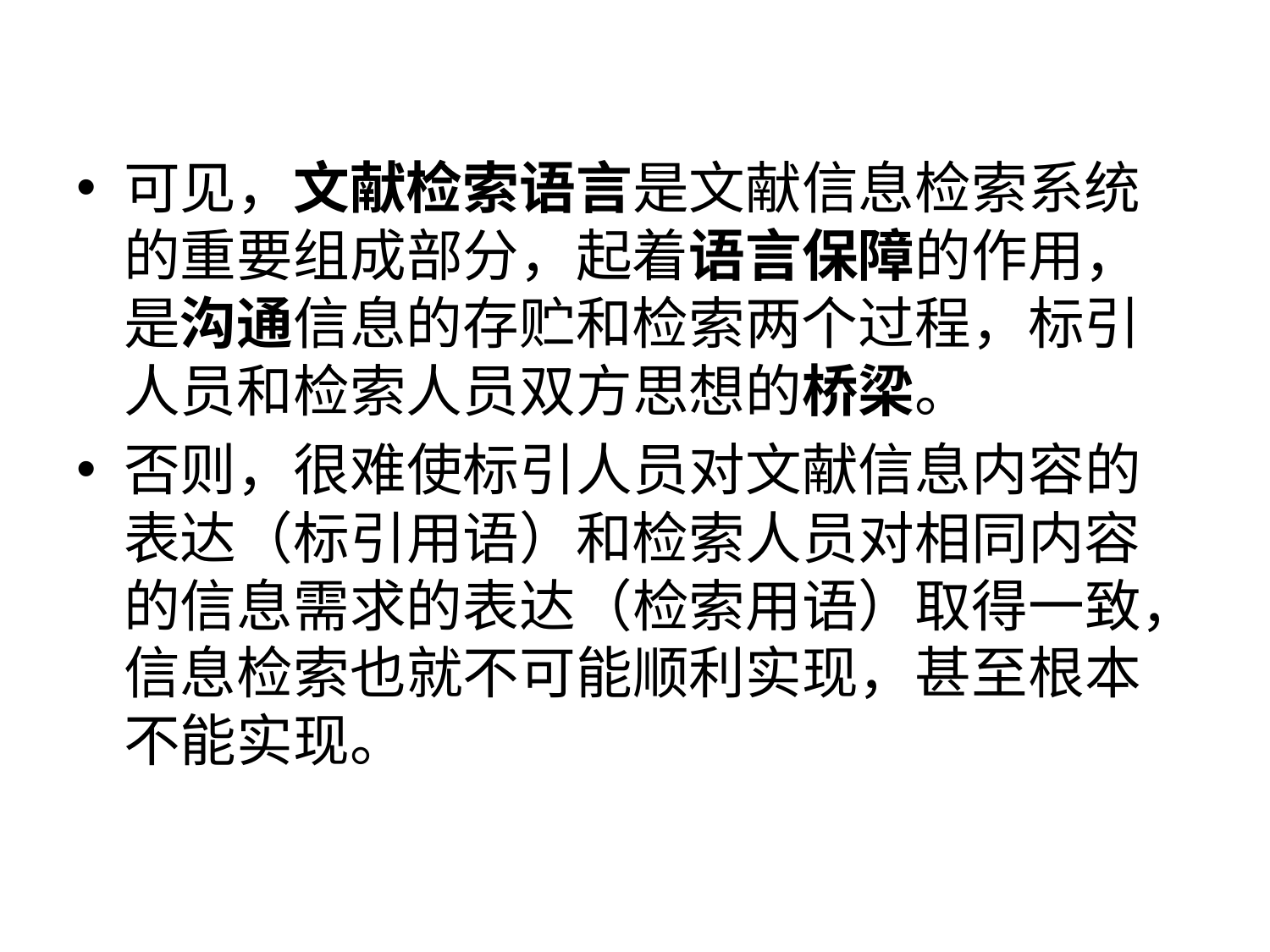

可见，文献检索语言是文献信息检索系统的重要组成部分，起着语言保障的作用，是沟通信息的存贮和检索两个过程，标引人员和检索人员双方思想的桥梁。
否则，很难使标引人员对文献信息内容的表达（标引用语）和检索人员对相同内容的信息需求的表达（检索用语）取得一致，信息检索也就不可能顺利实现，甚至根本不能实现。